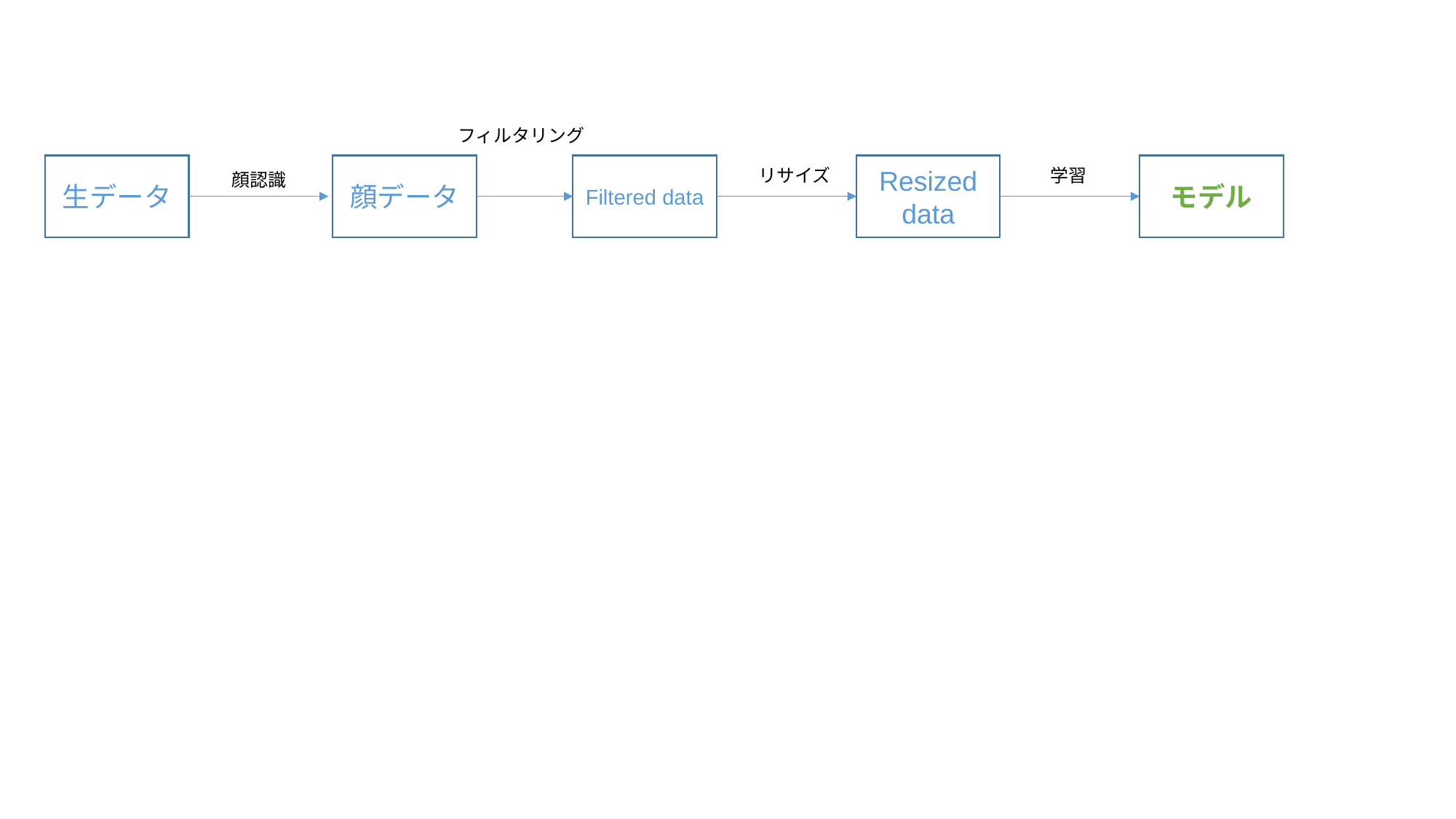

フィルタリング
生データ
顔データ
Filtered data
Resized
data
モデル
リサイズ
学習
顔認識